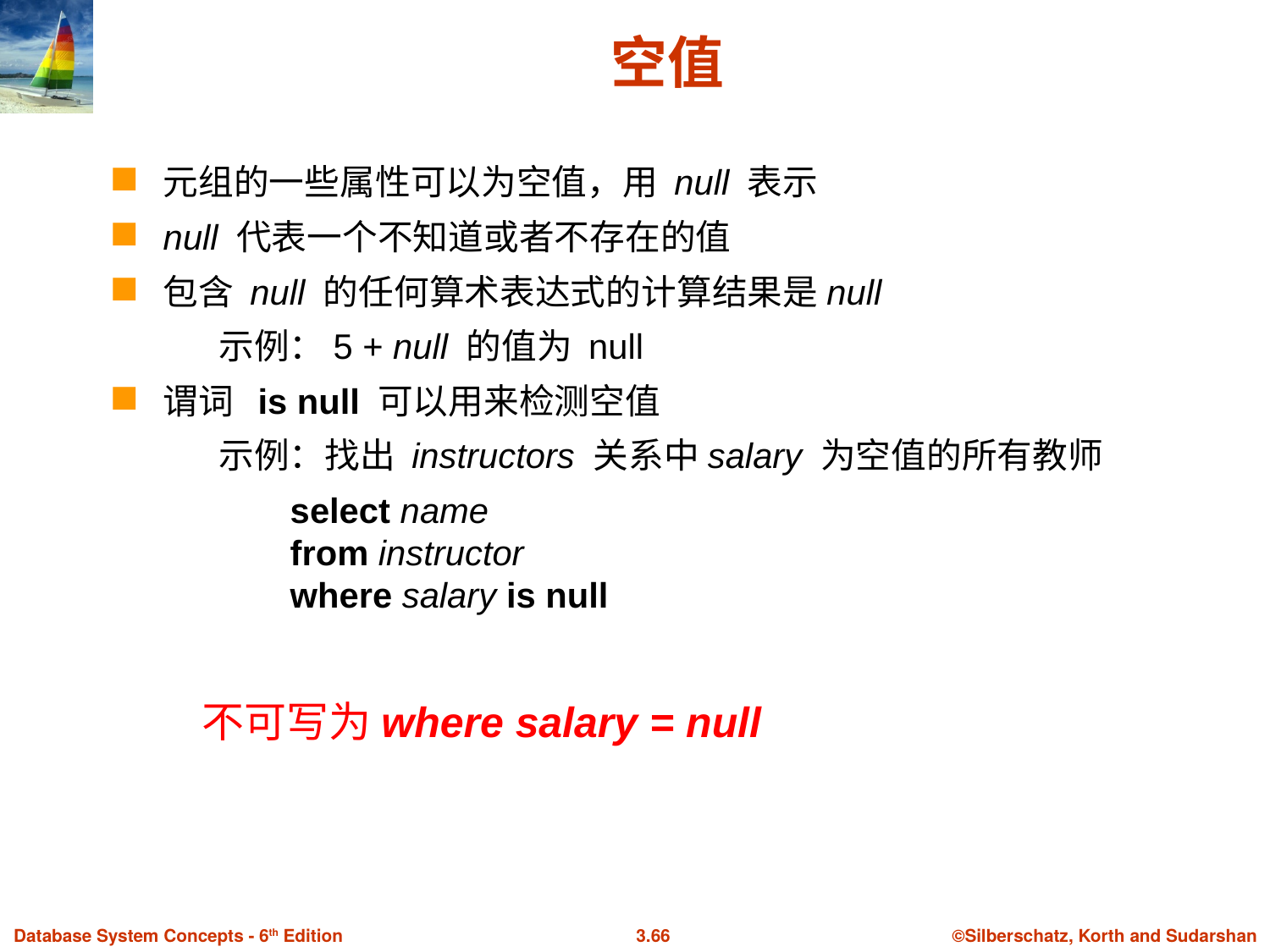

# 空值
元组的一些属性可以为空值，用 null 表示
null 代表一个不知道或者不存在的值
包含 null 的任何算术表达式的计算结果是null
示例：5 + null 的值为 null
谓词  is null 可以用来检测空值
示例：找出 instructors 关系中salary 为空值的所有教师
		select name
	from instructor
	where salary is null

        不可写为where salary = null